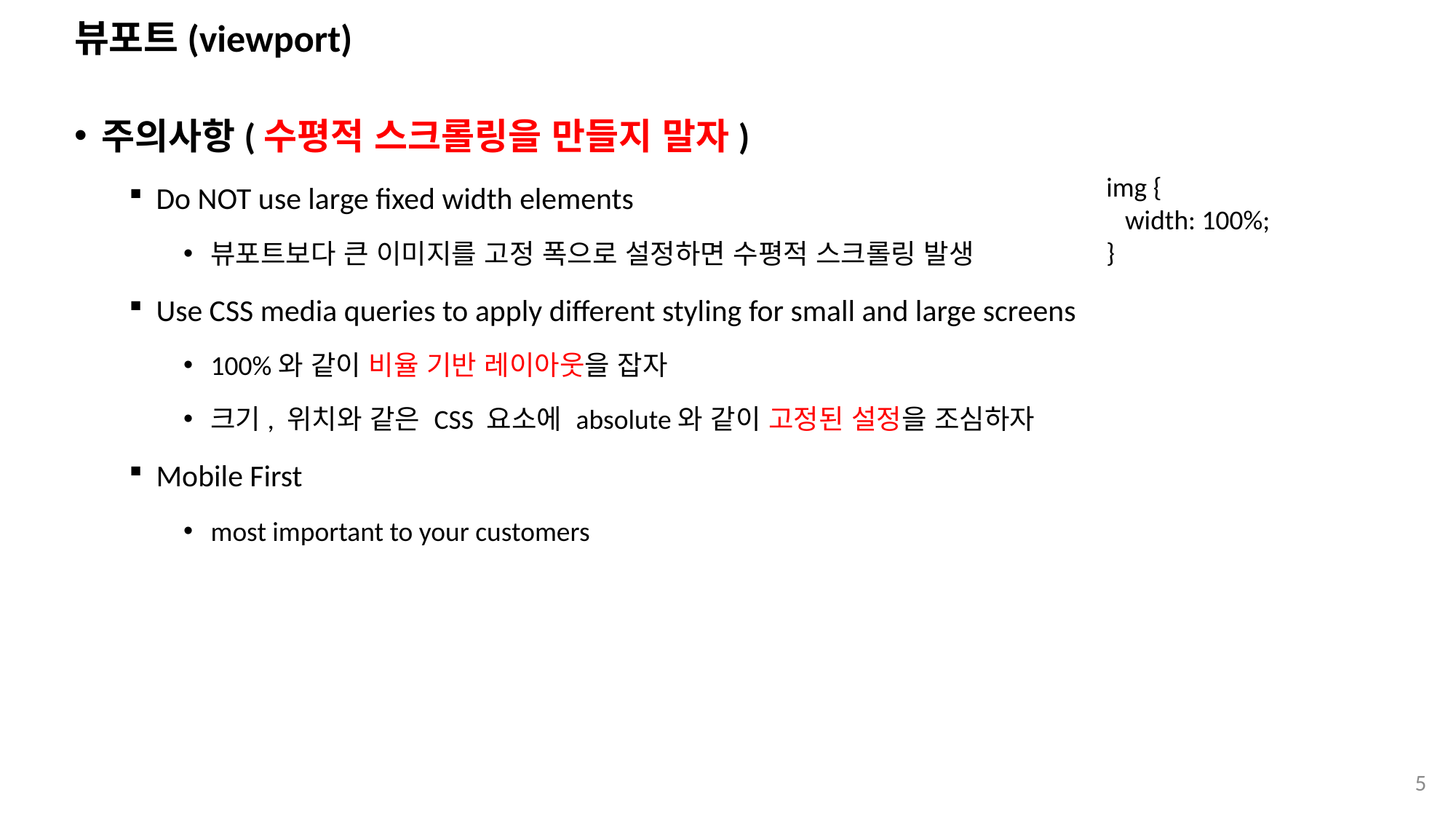

# 뷰포트(viewport)
주의사항(수평적 스크롤링을 만들지 말자)
Do NOT use large fixed width elements
뷰포트보다 큰 이미지를 고정 폭으로 설정하면 수평적 스크롤링 발생
Use CSS media queries to apply different styling for small and large screens
100%와 같이 비율 기반 레이아웃을 잡자
크기, 위치와 같은 CSS 요소에 absolute와 같이 고정된 설정을 조심하자
Mobile First
most important to your customers

img {
   width: 100%;
}
5